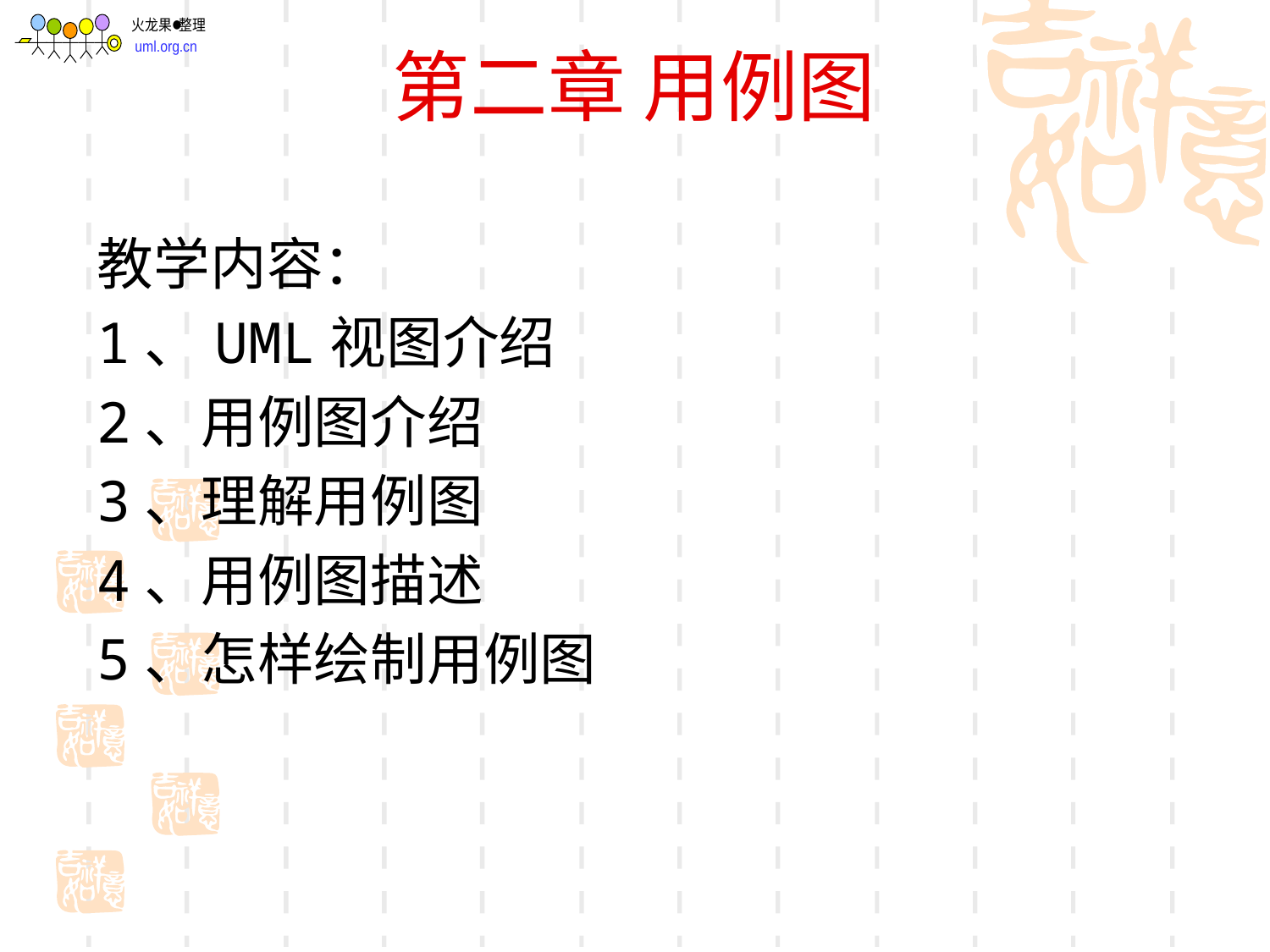

# 第二章 用例图
教学内容：
1、UML视图介绍
2、用例图介绍
3、理解用例图
4、用例图描述
5、怎样绘制用例图